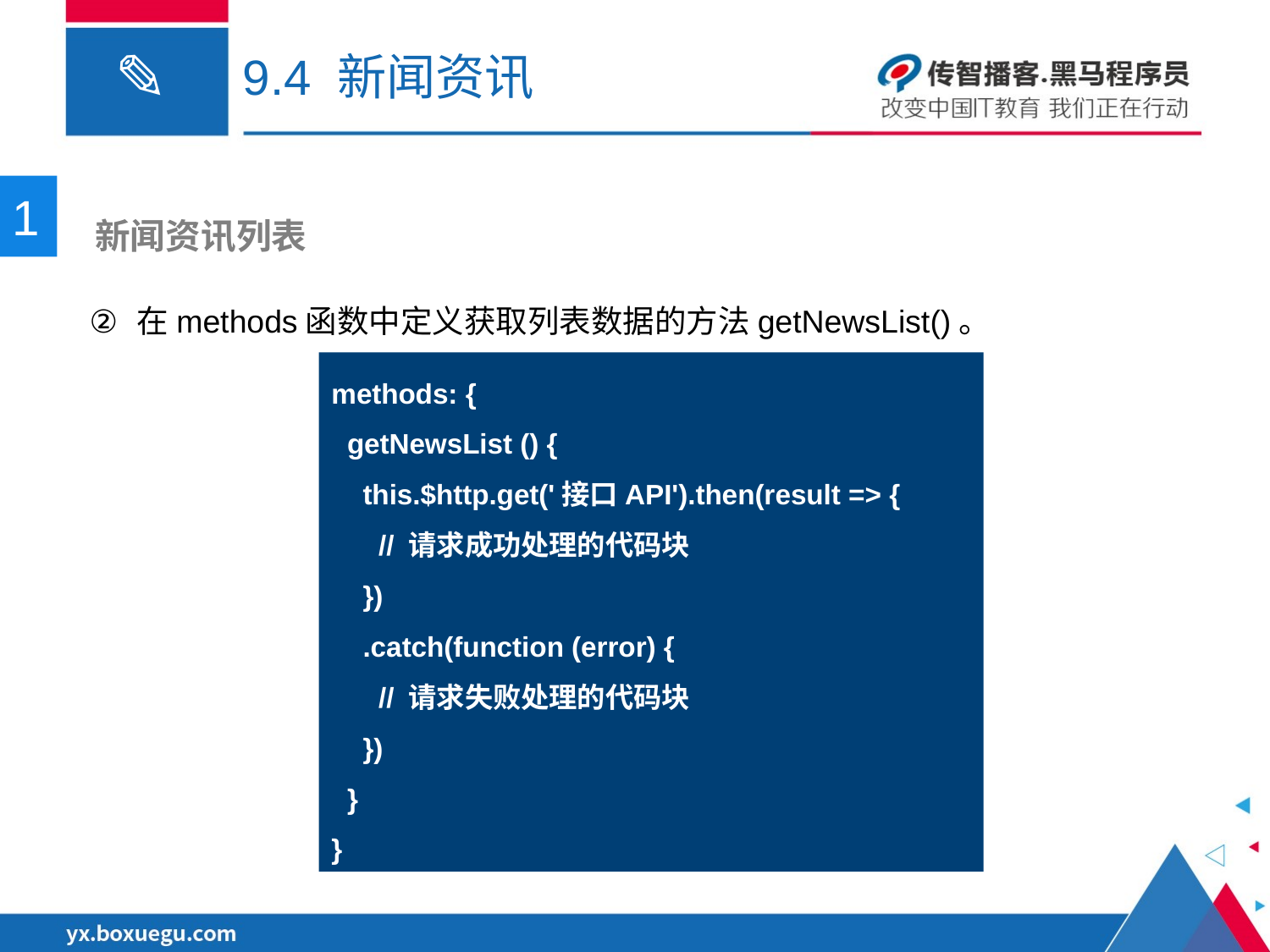

# 9.4 新闻资讯

1
  新闻资讯列表
在methods函数中定义获取列表数据的方法getNewsList()。
methods: {
  getNewsList () {
    this.$http.get('接口API').then(result => {
      // 请求成功处理的代码块
    })
    .catch(function (error) {
      // 请求失败处理的代码块
    })
  }
}